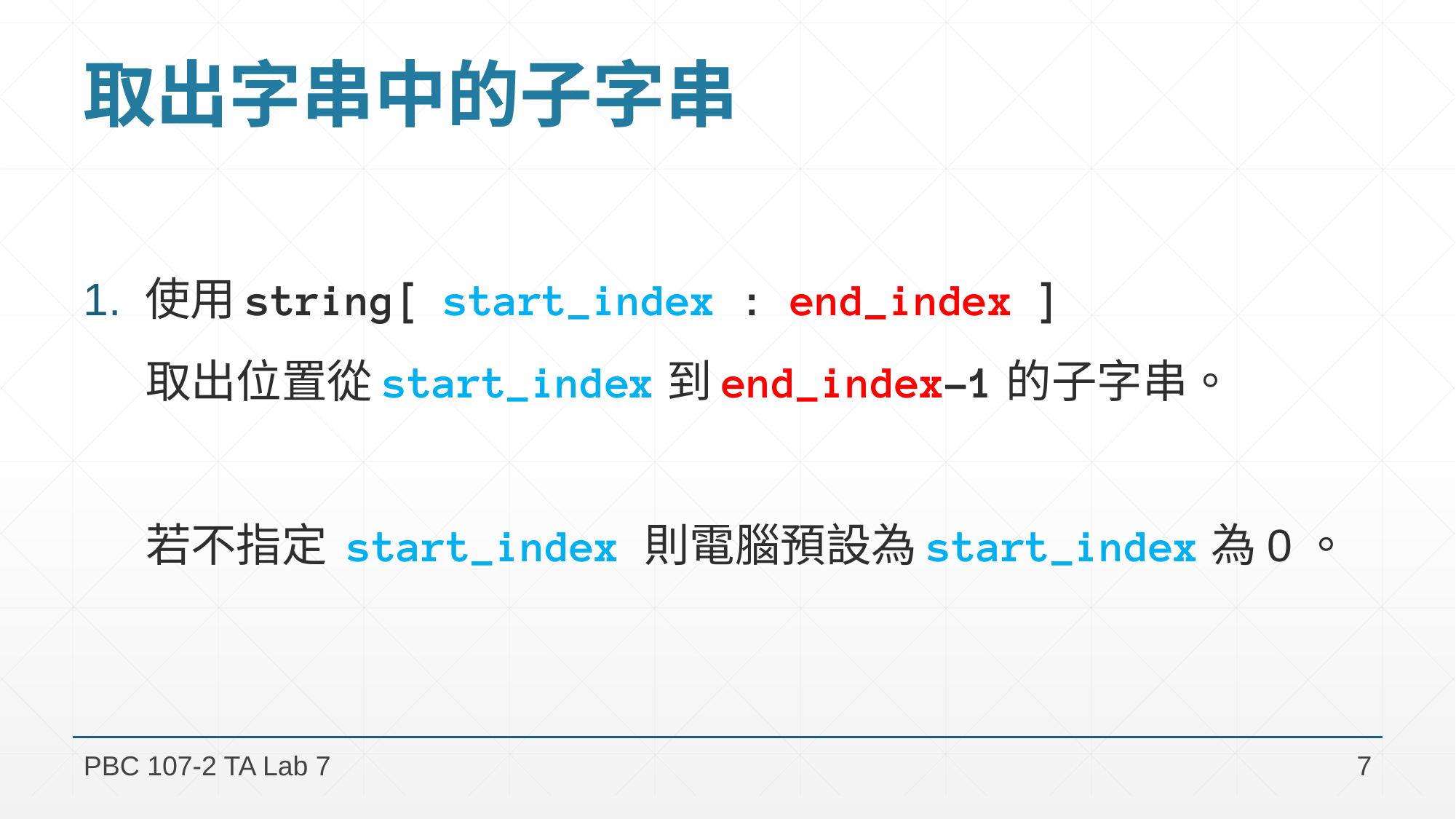

# 取出字串中的子字串

使用string[ start_index : end_index ]
     取出位置從start_index到end_index-1的子字串。

     若不指定 start_index 則電腦預設為start_index為0。

PBC 107-2 TA Lab 7
7